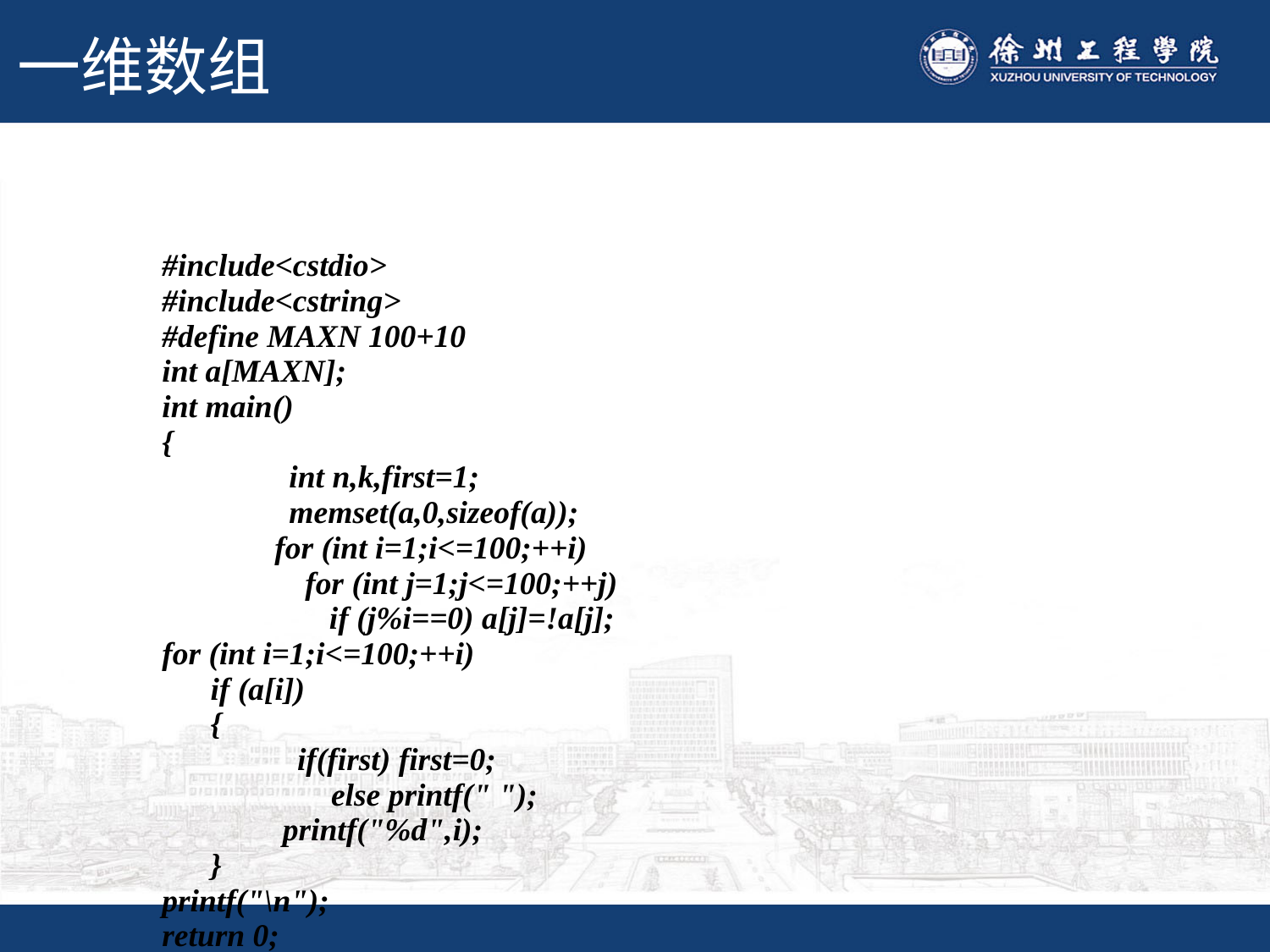

# 一维数组

#include<cstdio>
#include<cstring>
#define MAXN 100+10
int a[MAXN];
int main()
{
	int n,k,first=1;
	memset(a,0,sizeof(a));
              for (int i=1;i<=100;++i)
	  for (int j=1;j<=100;++j)
	     if (j%i==0) a[j]=!a[j];
for (int i=1;i<=100;++i)
      if (a[i])
      {
        	 if(first) first=0;
                     else printf(" ");
               printf("%d",i);
      }
printf("\n");
return 0;
}